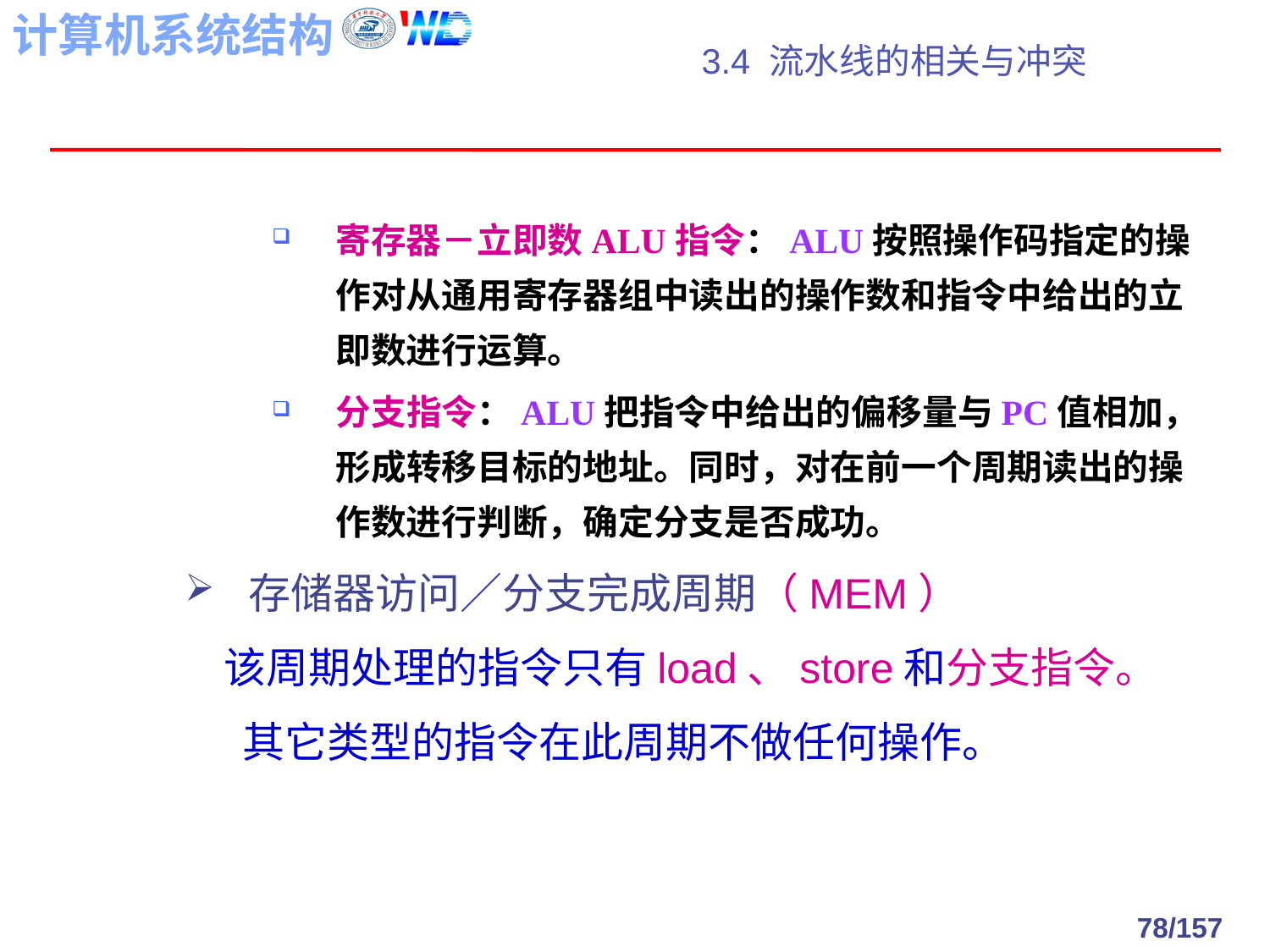

# 3.4 流水线的相关与冲突
寄存器－立即数ALU指令：ALU按照操作码指定的操作对从通用寄存器组中读出的操作数和指令中给出的立即数进行运算。
分支指令：ALU把指令中给出的偏移量与PC值相加，形成转移目标的地址。同时，对在前一个周期读出的操作数进行判断，确定分支是否成功。
存储器访问／分支完成周期（MEM）
   该周期处理的指令只有load、store和分支指令。
     其它类型的指令在此周期不做任何操作。